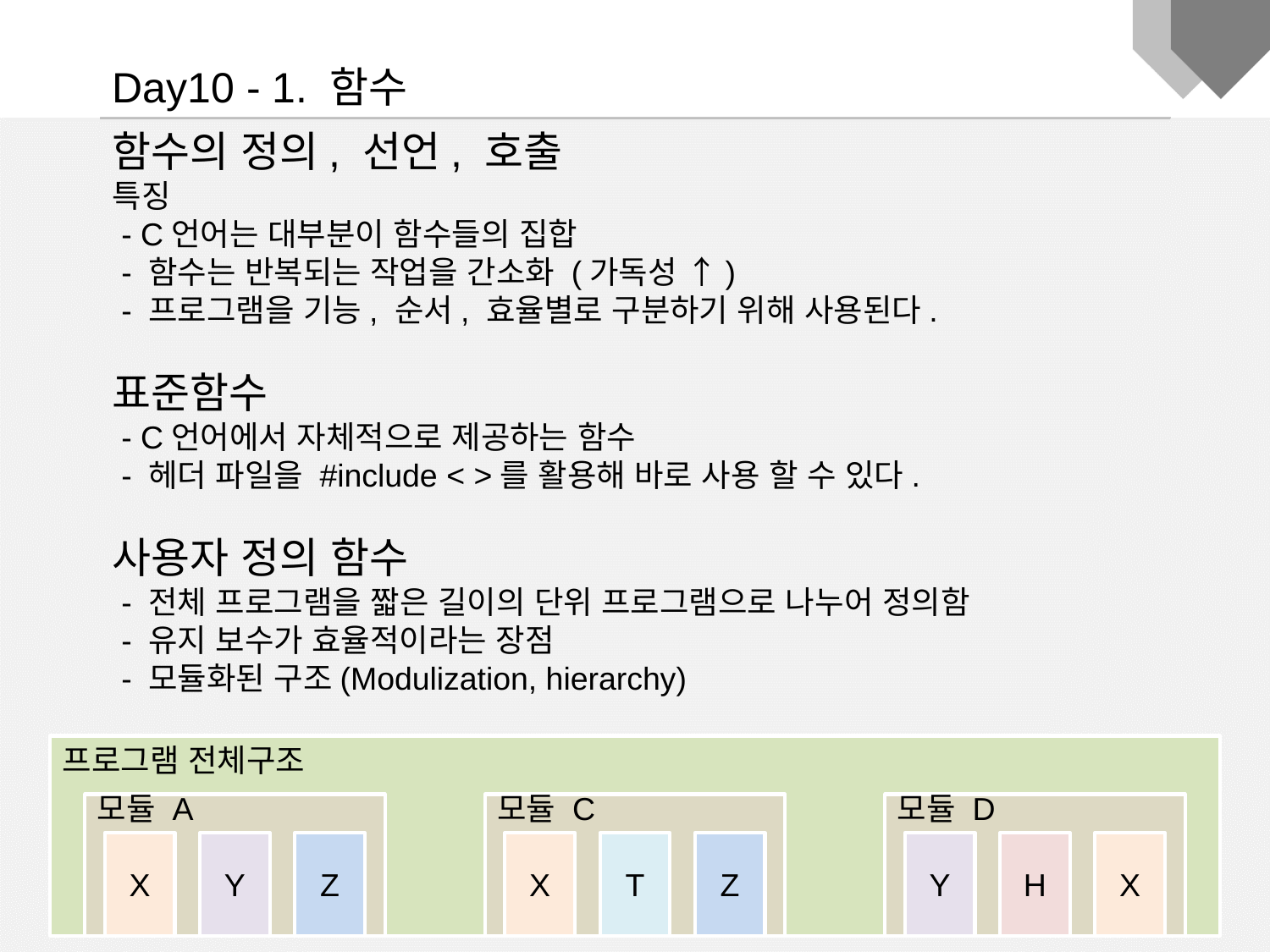

Day10 - 1. 함수
함수의 정의, 선언, 호출
특징
 - C언어는 대부분이 함수들의 집합
 - 함수는 반복되는 작업을 간소화 (가독성 ↑)
 - 프로그램을 기능, 순서, 효율별로 구분하기 위해 사용된다.

표준함수
 - C언어에서 자체적으로 제공하는 함수
 - 헤더 파일을 #include < >를 활용해 바로 사용 할 수 있다.

사용자 정의 함수
 - 전체 프로그램을 짧은 길이의 단위 프로그램으로 나누어 정의함
 - 유지 보수가 효율적이라는 장점
 - 모듈화된 구조(Modulization, hierarchy)

프로그램 전체구조

모듈 A

모듈 C

모듈 D

X
Y
Z
X
T
Z
Y
H
X